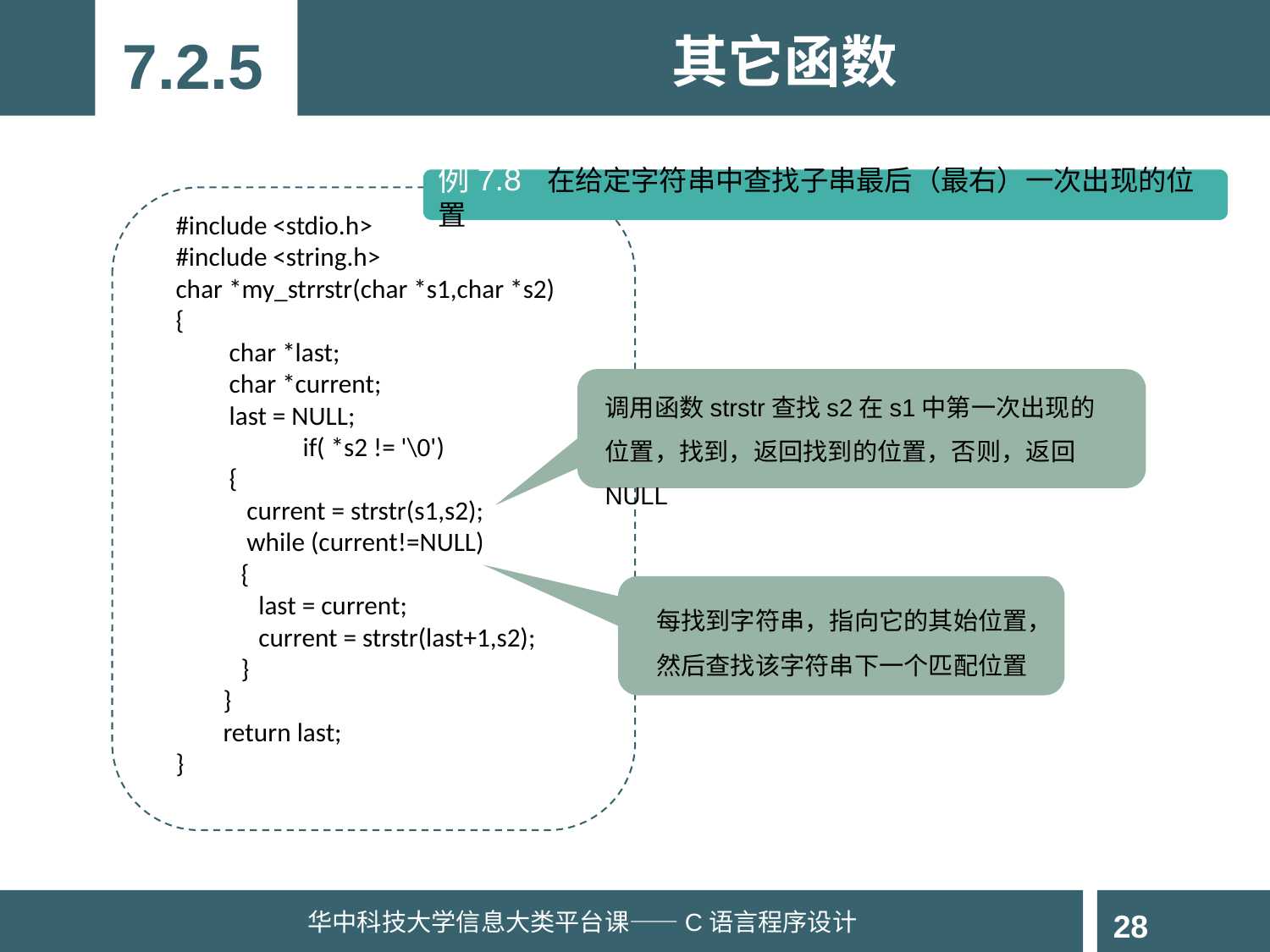

7.2.5
其它函数
例7.8  在给定字符串中查找子串最后（最右）一次出现的位置

#include <stdio.h>
#include <string.h>
char *my_strrstr(char *s1,char *s2)
{
         char *last;
         char *current;
         last = NULL;
	if( *s2 != '\0')
         {
            current = strstr(s1,s2);
            while (current!=NULL)
           {
              last = current;
              current = strstr(last+1,s2);
           }
        }
        return last;
}

调用函数strstr查找s2在s1中第一次出现的位置，找到，返回找到的位置，否则，返回NULL

每找到字符串，指向它的其始位置，然后查找该字符串下一个匹配位置